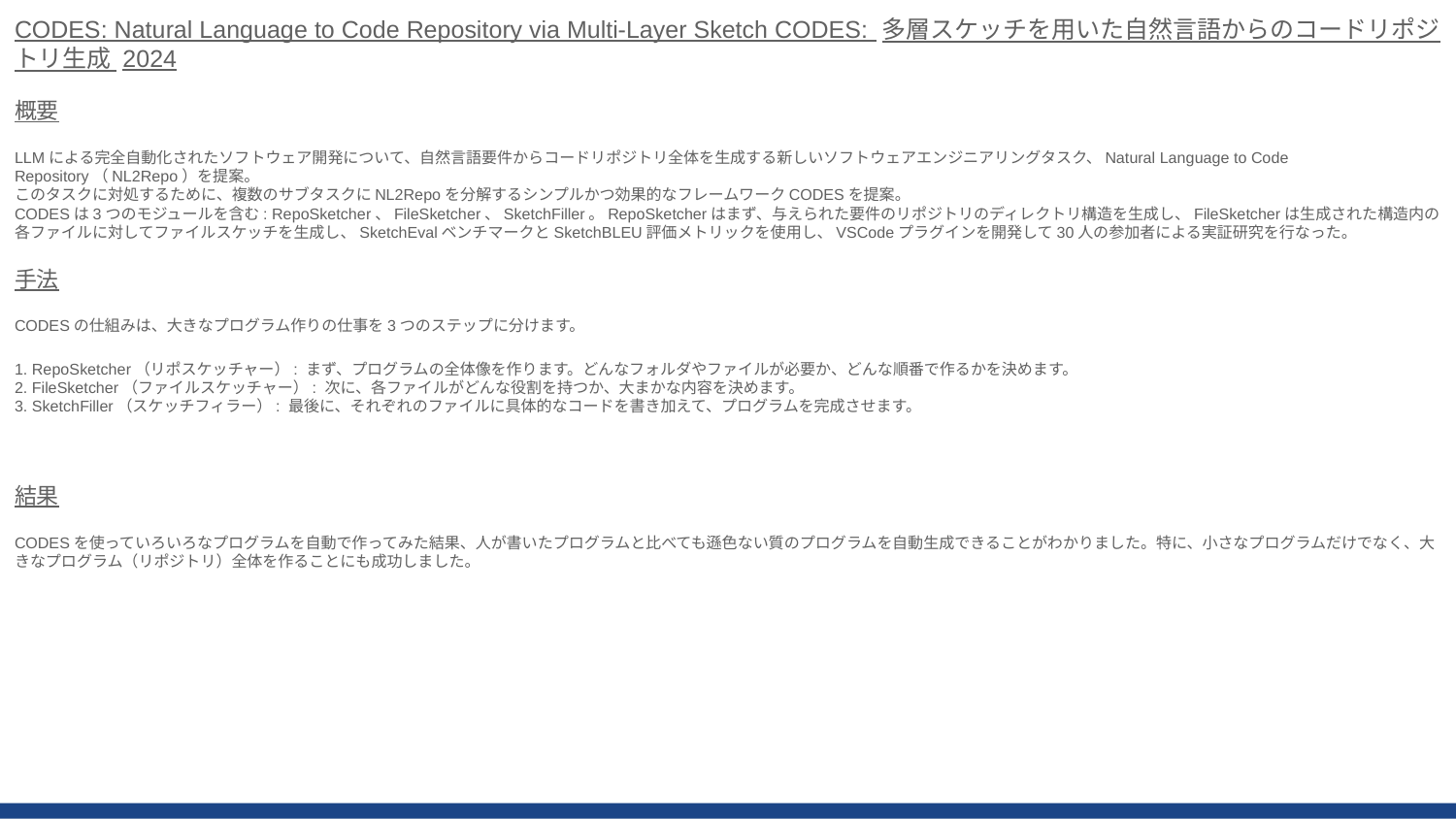

CODES: Natural Language to Code Repository via Multi-Layer Sketch CODES: 多層スケッチを用いた自然言語からのコードリポジトリ生成 2024
概要
LLMによる完全自動化されたソフトウェア開発について、自然言語要件からコードリポジトリ全体を生成する新しいソフトウェアエンジニアリングタスク、Natural Language to Code Repository（NL2Repo）を提案。
このタスクに対処するために、複数のサブタスクにNL2Repoを分解するシンプルかつ効果的なフレームワークCODESを提案。
CODESは3つのモジュールを含む: RepoSketcher、FileSketcher、SketchFiller。RepoSketcherはまず、与えられた要件のリポジトリのディレクトリ構造を生成し、FileSketcherは生成された構造内の各ファイルに対してファイルスケッチを生成し、SketchEvalベンチマークとSketchBLEU評価メトリックを使用し、VSCodeプラグインを開発して30人の参加者による実証研究を行なった。
手法
CODESの仕組みは、大きなプログラム作りの仕事を3つのステップに分けます。
1. RepoSketcher（リポスケッチャー）: まず、プログラムの全体像を作ります。どんなフォルダやファイルが必要か、どんな順番で作るかを決めます。
2. FileSketcher（ファイルスケッチャー）: 次に、各ファイルがどんな役割を持つか、大まかな内容を決めます。
3. SketchFiller（スケッチフィラー）: 最後に、それぞれのファイルに具体的なコードを書き加えて、プログラムを完成させます。

結果
CODESを使っていろいろなプログラムを自動で作ってみた結果、人が書いたプログラムと比べても遜色ない質のプログラムを自動生成できることがわかりました。特に、小さなプログラムだけでなく、大きなプログラム（リポジトリ）全体を作ることにも成功しました。